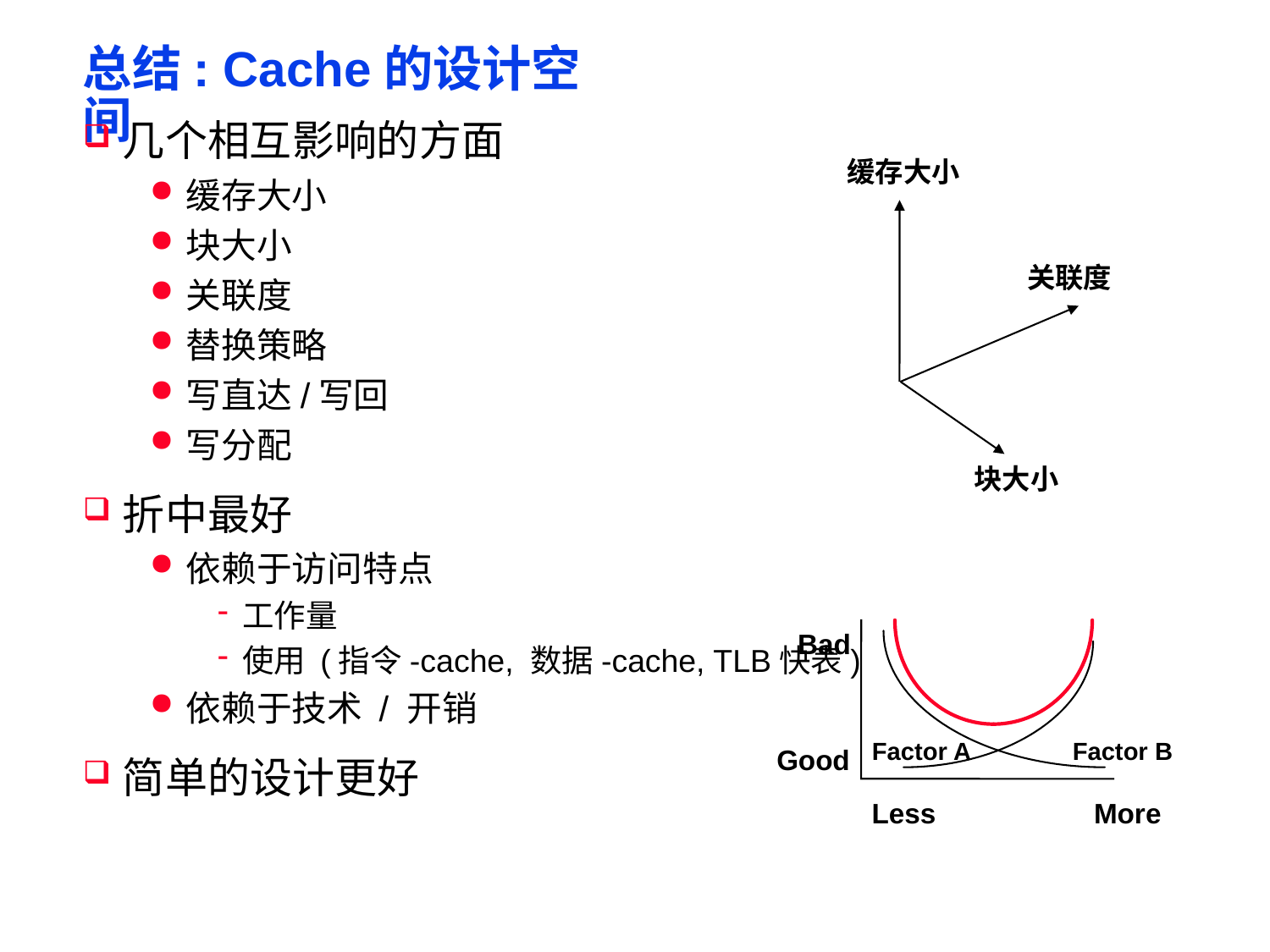

# 总结: Cache的设计空间
几个相互影响的方面
缓存大小
块大小
关联度
替换策略
写直达/写回
写分配
折中最好
依赖于访问特点
工作量
使用 (指令-cache, 数据-cache, TLB快表)
依赖于技术 / 开销
简单的设计更好
缓存大小

关联度

块大小

Bad

Factor A
Factor B
Good

Less
More